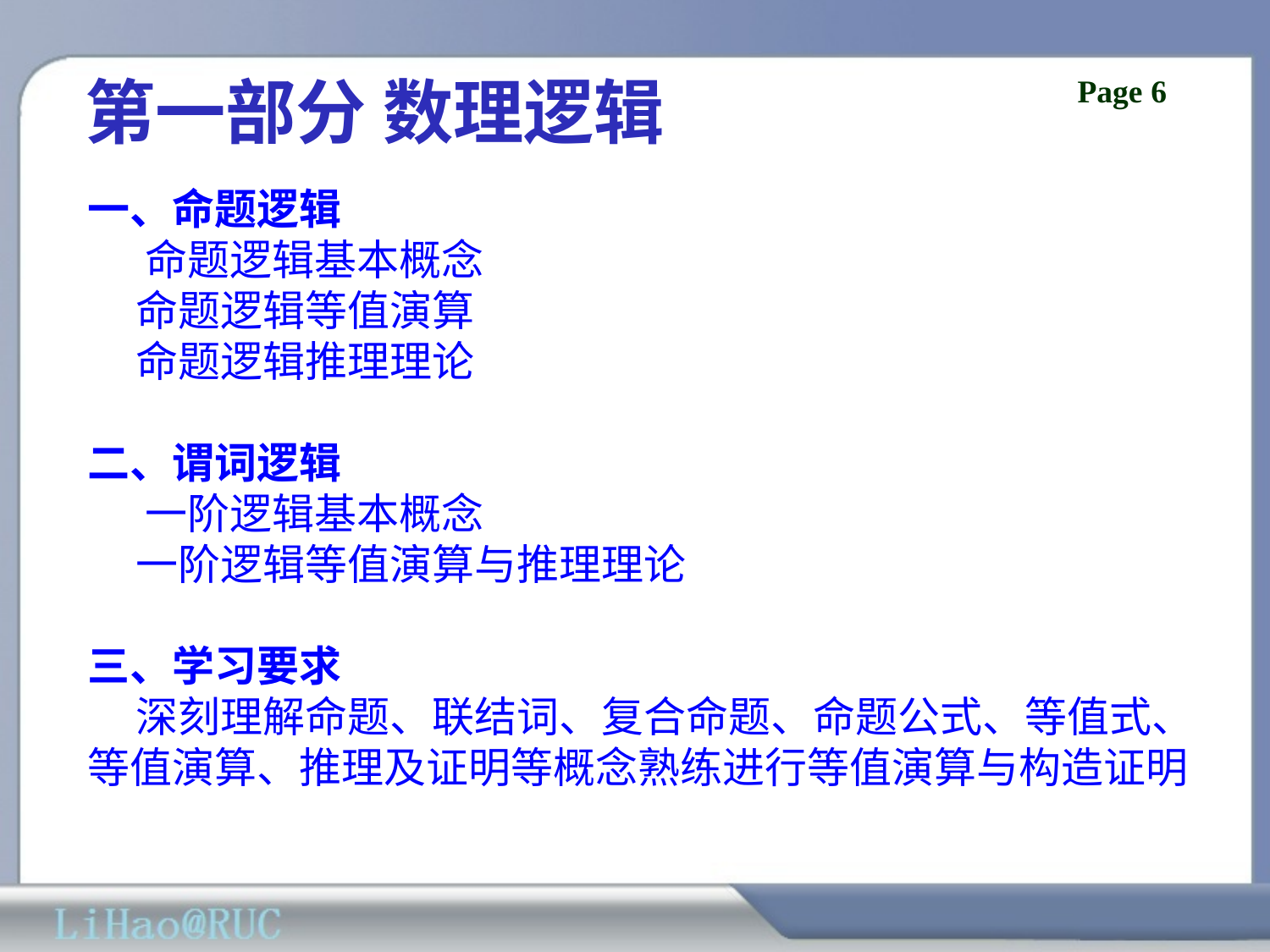

第一部分 数理逻辑
一、命题逻辑
     命题逻辑基本概念
    命题逻辑等值演算
    命题逻辑推理理论

二、谓词逻辑
     一阶逻辑基本概念
    一阶逻辑等值演算与推理理论

三、学习要求
    深刻理解命题、联结词、复合命题、命题公式、等值式、等值演算、推理及证明等概念熟练进行等值演算与构造证明